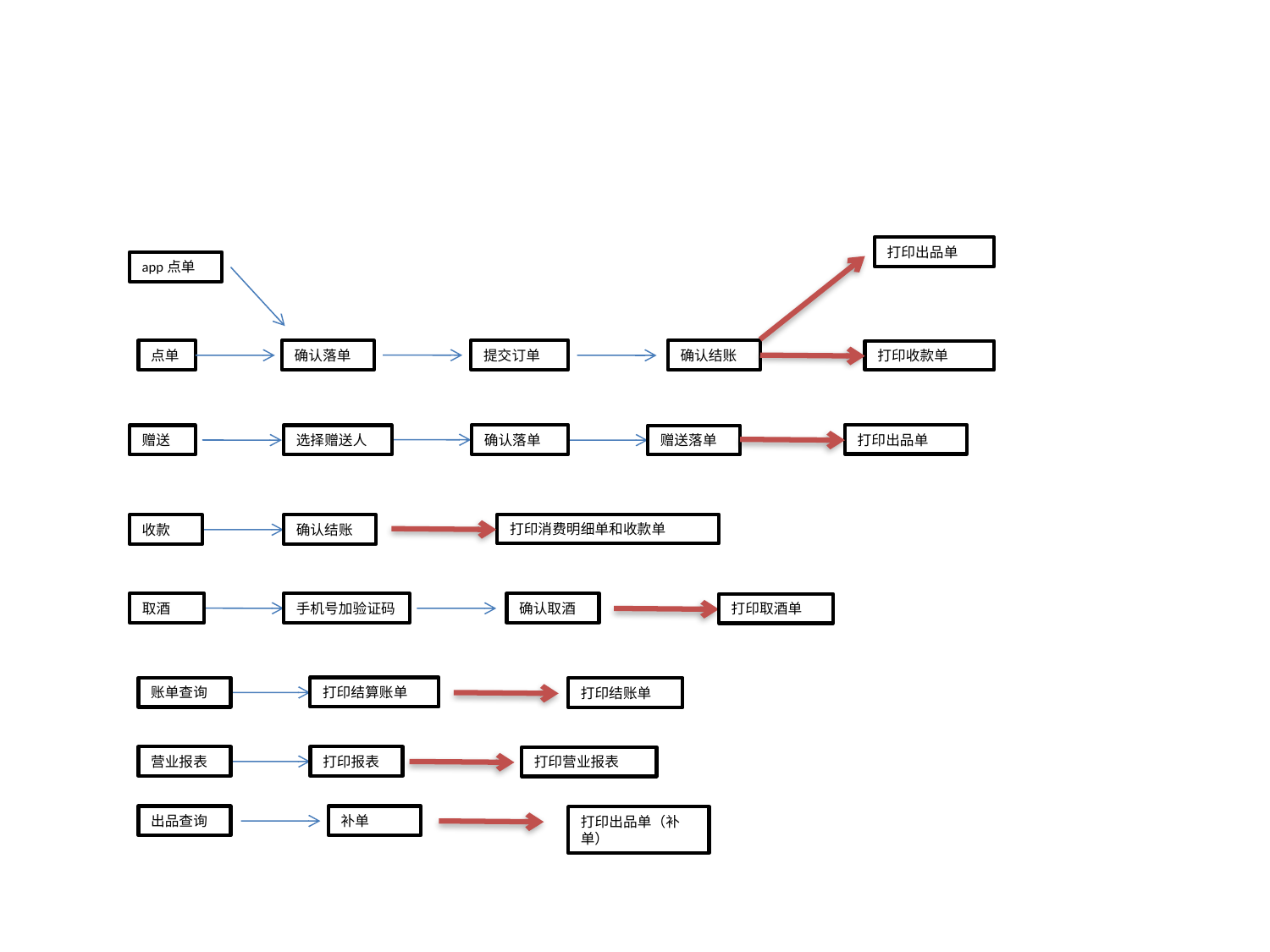

打印出品单
app点单
提交订单
点单
确认落单
确认结账
打印收款单
打印出品单
确认落单
赠送
选择赠送人
赠送落单
打印消费明细单和收款单
收款
确认结账
确认取酒
取酒
手机号加验证码
打印取酒单
打印结算账单
账单查询
打印结账单
营业报表
打印报表
打印营业报表
出品查询
补单
打印出品单（补单）